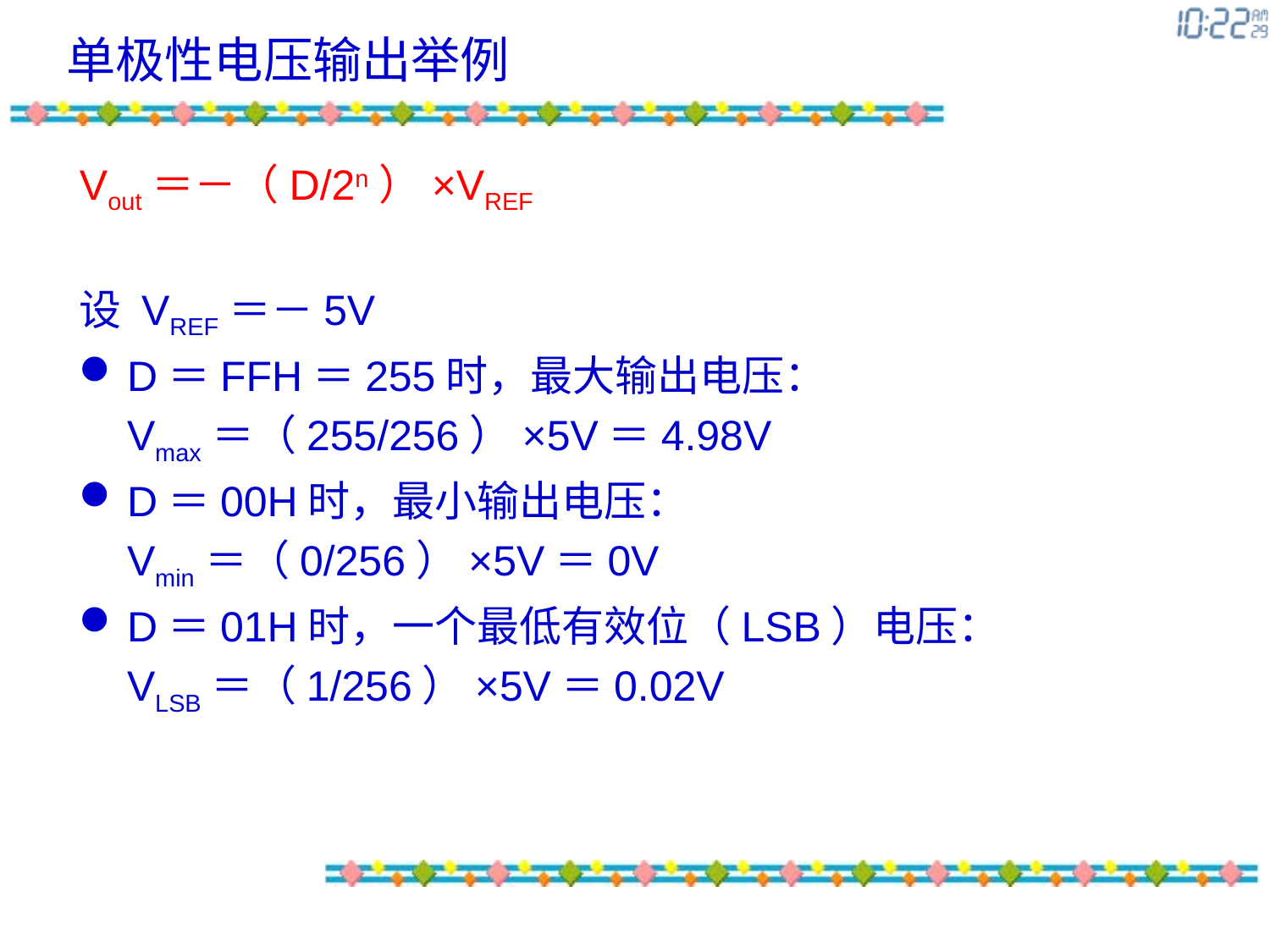

单极性电压输出举例
Vout＝－（D/2n）×VREF

设 VREF＝－5V
D＝FFH＝255时，最大输出电压：
    Vmax＝（255/256）×5V＝4.98V
D＝00H时，最小输出电压：
    Vmin＝（0/256）×5V＝0V
D＝01H时，一个最低有效位（LSB）电压：
    VLSB＝（1/256）×5V＝0.02V